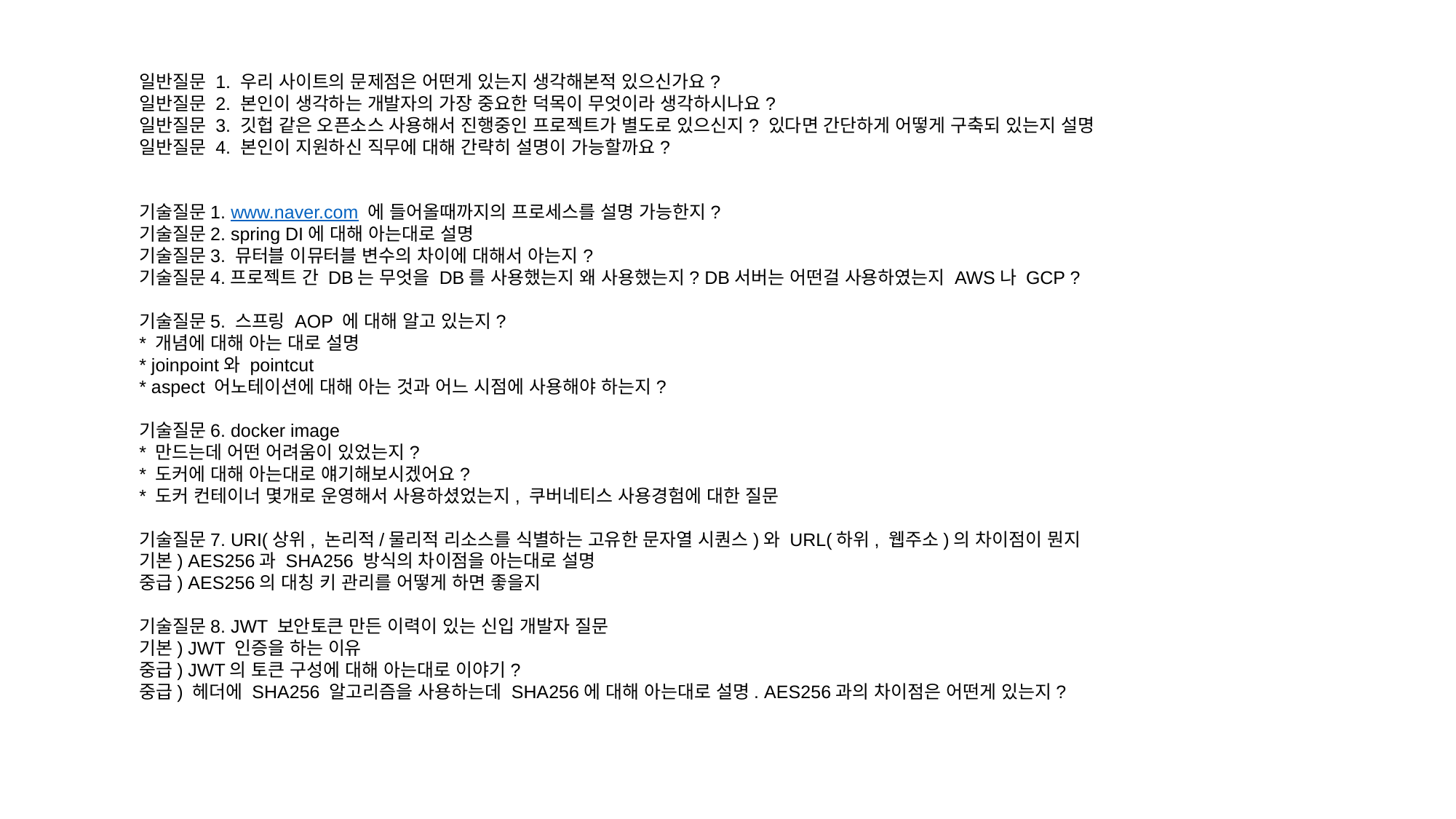

일반질문 1. 우리 사이트의 문제점은 어떤게 있는지 생각해본적 있으신가요?
일반질문 2. 본인이 생각하는 개발자의 가장 중요한 덕목이 무엇이라 생각하시나요?
일반질문 3. 깃헙 같은 오픈소스 사용해서 진행중인 프로젝트가 별도로 있으신지? 있다면 간단하게 어떻게 구축되 있는지 설명
일반질문 4. 본인이 지원하신 직무에 대해 간략히 설명이 가능할까요?

기술질문1. www.naver.com 에 들어올때까지의 프로세스를 설명 가능한지?
기술질문2. spring DI에 대해 아는대로 설명
기술질문3. 뮤터블 이뮤터블 변수의 차이에 대해서 아는지?
기술질문4.프로젝트 간 DB는 무엇을 DB를 사용했는지 왜 사용했는지? DB서버는 어떤걸 사용하였는지 AWS나 GCP ?

기술질문5. 스프링 AOP 에 대해 알고 있는지?
* 개념에 대해 아는 대로 설명
* joinpoint와 pointcut
* aspect 어노테이션에 대해 아는 것과 어느 시점에 사용해야 하는지?

기술질문6. docker image
* 만드는데 어떤 어려움이 있었는지?
* 도커에 대해 아는대로 얘기해보시겠어요?
* 도커 컨테이너 몇개로 운영해서 사용하셨었는지, 쿠버네티스 사용경험에 대한 질문

기술질문7. URI(상위, 논리적/물리적 리소스를 식별하는 고유한 문자열 시퀀스)와 URL(하위, 웹주소)의 차이점이 뭔지
기본) AES256과 SHA256 방식의 차이점을 아는대로 설명
중급) AES256의 대칭 키 관리를 어떻게 하면 좋을지

기술질문8. JWT 보안토큰 만든 이력이 있는 신입 개발자 질문
기본) JWT 인증을 하는 이유
중급) JWT의 토큰 구성에 대해 아는대로 이야기?
중급) 헤더에 SHA256 알고리즘을 사용하는데 SHA256에 대해 아는대로 설명. AES256과의 차이점은 어떤게 있는지?